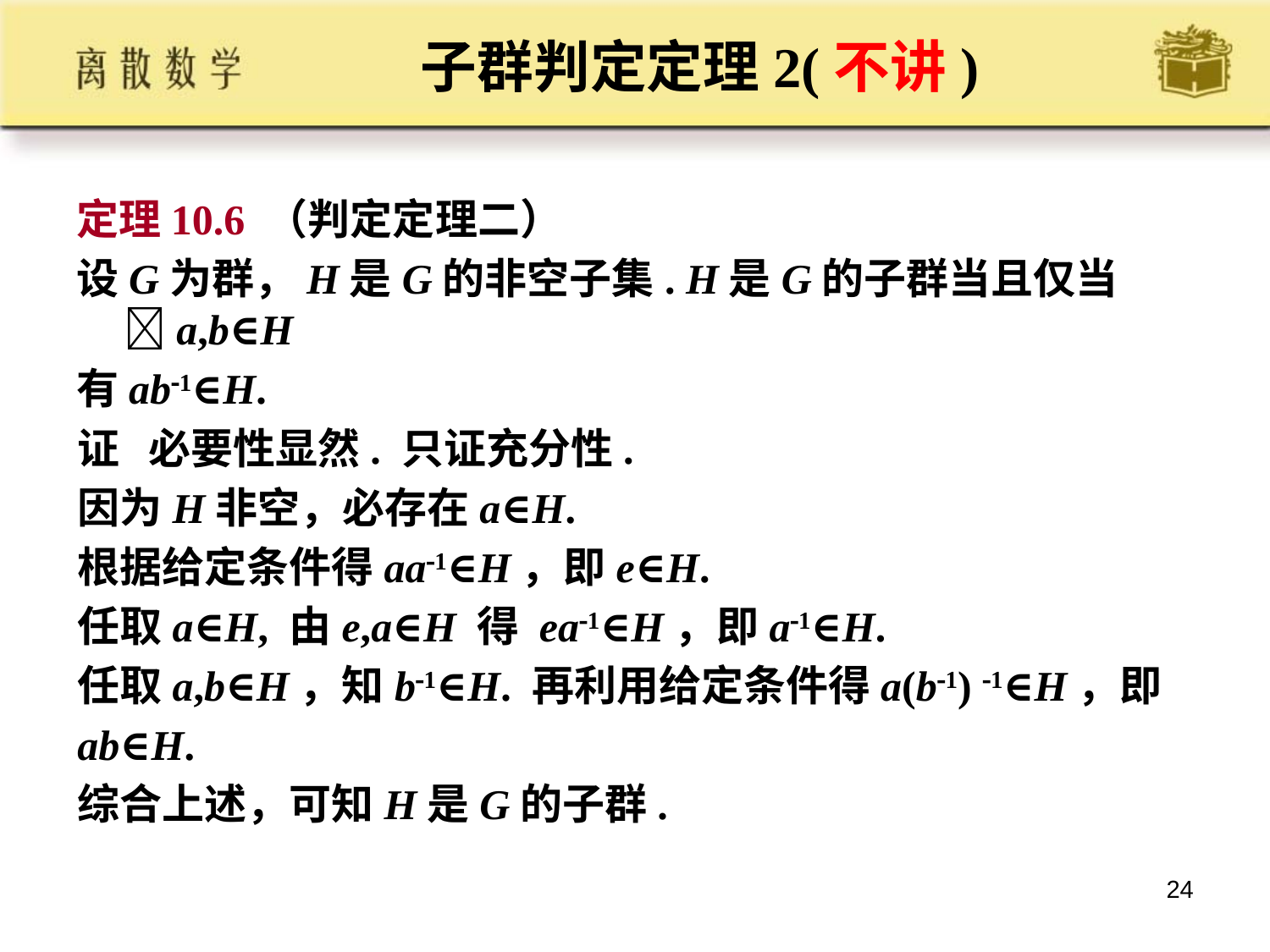

# 子群判定定理2(不讲)
定理10.6 （判定定理二）
设G为群，H是G的非空子集. H是G的子群当且仅当∀a,b∈H
有ab−1∈H.
证   必要性显然. 只证充分性.
因为H非空，必存在a∈H.
根据给定条件得aa−1∈H，即e∈H.
任取a∈H, 由e,a∈H 得 ea−1∈H，即a−1∈H.
任取a,b∈H，知b−1∈H. 再利用给定条件得a(b−1) −1∈H，即
ab∈H.
综合上述，可知H是G的子群.
24